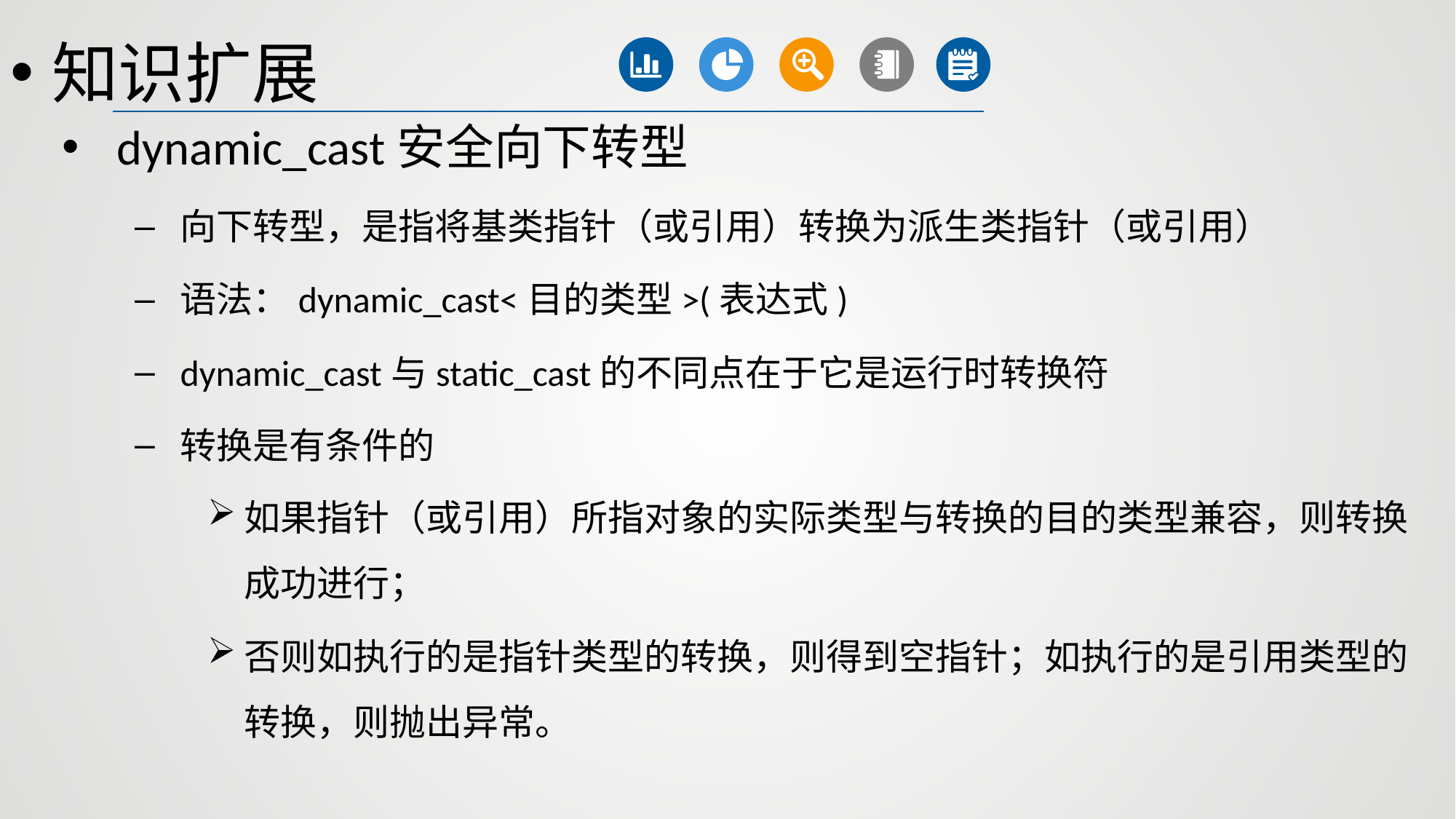

知识扩展

dynamic_cast安全向下转型
向下转型，是指将基类指针（或引用）转换为派生类指针（或引用）
语法：dynamic_cast<目的类型>(表达式)
dynamic_cast与static_cast的不同点在于它是运行时转换符
转换是有条件的
如果指针（或引用）所指对象的实际类型与转换的目的类型兼容，则转换成功进行；
否则如执行的是指针类型的转换，则得到空指针；如执行的是引用类型的转换，则抛出异常。